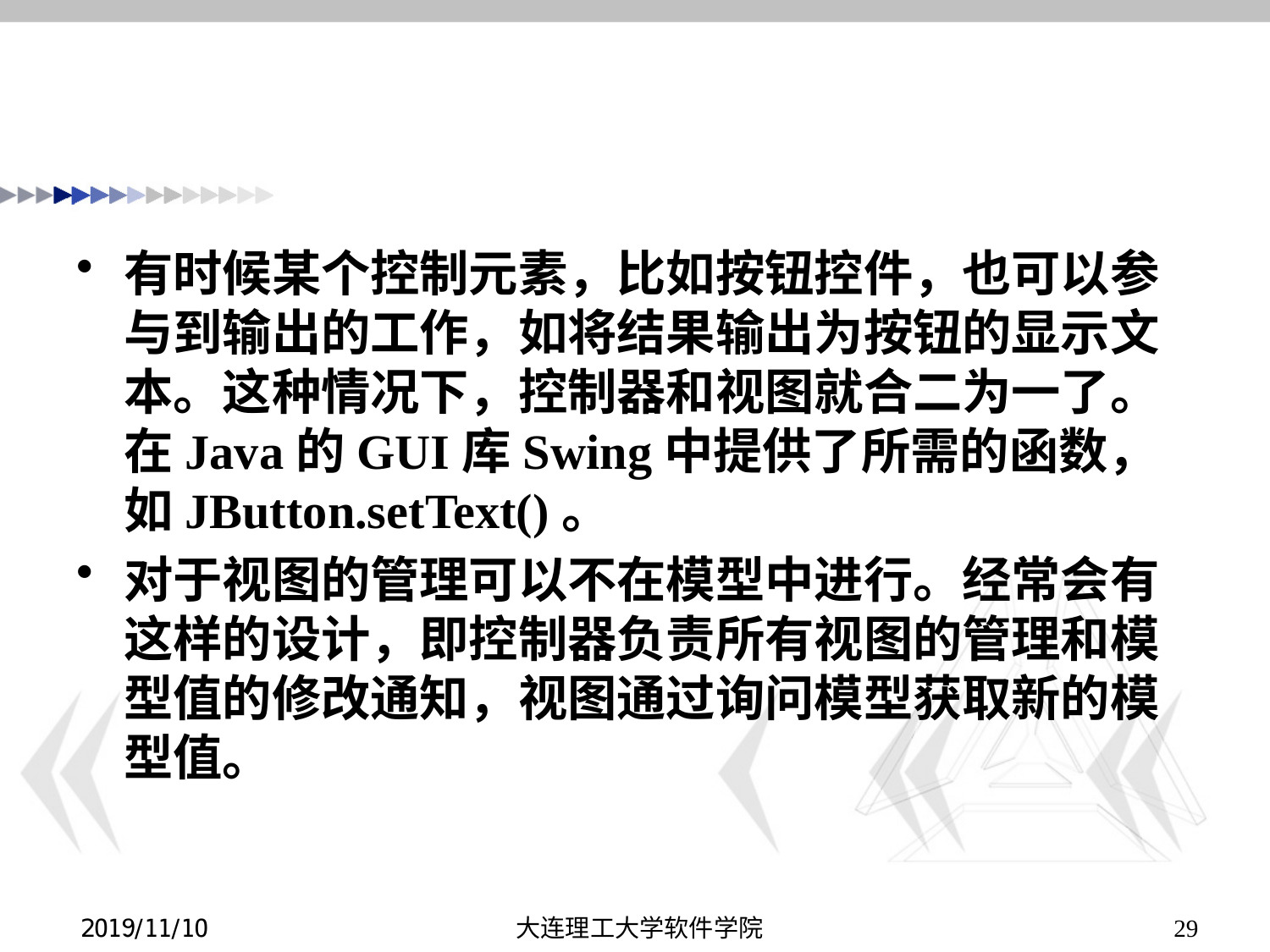

# 有时候某个控制元素，比如按钮控件，也可以参与到输出的工作，如将结果输出为按钮的显示文本。这种情况下，控制器和视图就合二为一了。在Java的GUI库Swing中提供了所需的函数，如JButton.setText()。
对于视图的管理可以不在模型中进行。经常会有这样的设计，即控制器负责所有视图的管理和模型值的修改通知，视图通过询问模型获取新的模型值。

2019/11/10
大连理工大学软件学院
29